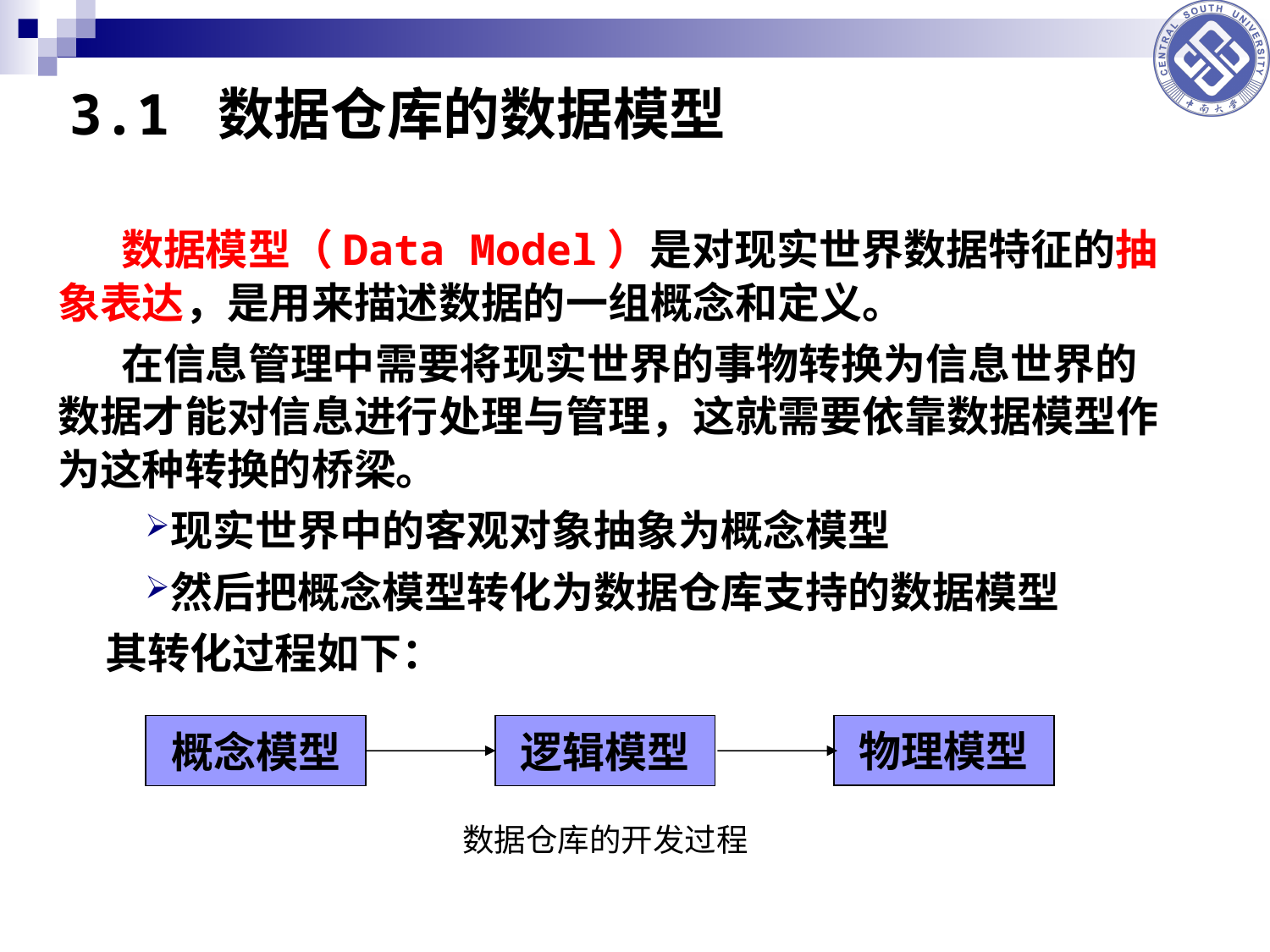

# 3.1 数据仓库的数据模型
数据模型（Data Model）是对现实世界数据特征的抽象表达，是用来描述数据的一组概念和定义。
在信息管理中需要将现实世界的事物转换为信息世界的数据才能对信息进行处理与管理，这就需要依靠数据模型作为这种转换的桥梁。
现实世界中的客观对象抽象为概念模型
然后把概念模型转化为数据仓库支持的数据模型
其转化过程如下：

物理模型
概念模型
逻辑模型

数据仓库的开发过程